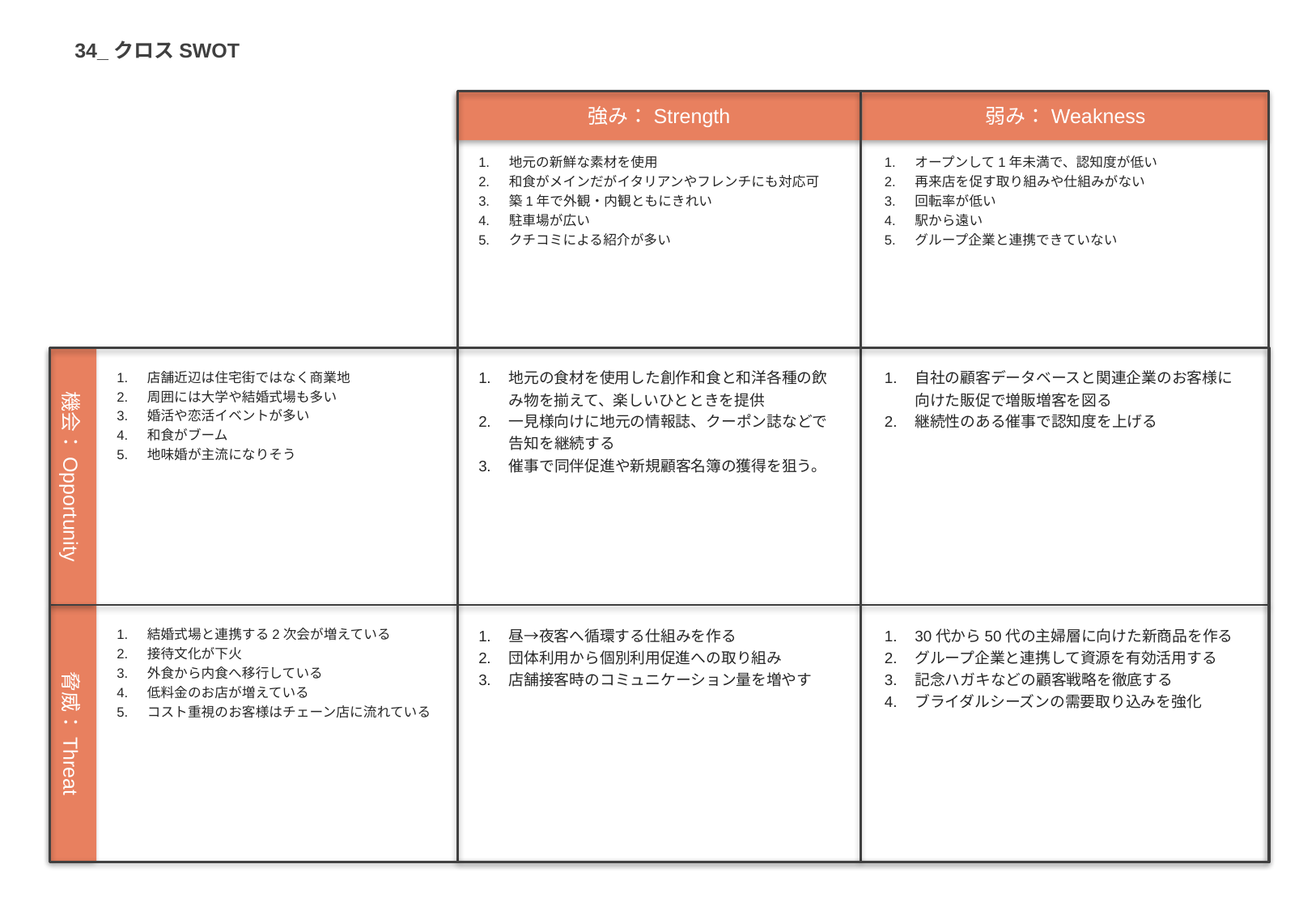

34_クロスSWOT

強み：Strength

弱み：Weakness
地元の新鮮な素材を使用
和食がメインだがイタリアンやフレンチにも対応可
築1年で外観・内観ともにきれい
駐車場が広い
クチコミによる紹介が多い
オープンして1年未満で、認知度が低い
再来店を促す取り組みや仕組みがない
回転率が低い
駅から遠い
グループ企業と連携できていない

機会：Opportunity
地元の食材を使用した創作和食と和洋各種の飲み物を揃えて、楽しいひとときを提供
一見様向けに地元の情報誌、クーポン誌などで告知を継続する
催事で同伴促進や新規顧客名簿の獲得を狙う。
自社の顧客データベースと関連企業のお客様に向けた販促で増販増客を図る
継続性のある催事で認知度を上げる
店舗近辺は住宅街ではなく商業地
周囲には大学や結婚式場も多い
婚活や恋活イベントが多い
和食がブーム
地味婚が主流になりそう

脅威：Threat
結婚式場と連携する2次会が増えている
接待文化が下火
外食から内食へ移行している
低料金のお店が増えている
コスト重視のお客様はチェーン店に流れている
昼→夜客へ循環する仕組みを作る
団体利用から個別利用促進への取り組み
店舗接客時のコミュニケーション量を増やす
30代から50代の主婦層に向けた新商品を作る
グループ企業と連携して資源を有効活用する
記念ハガキなどの顧客戦略を徹底する
ブライダルシーズンの需要取り込みを強化